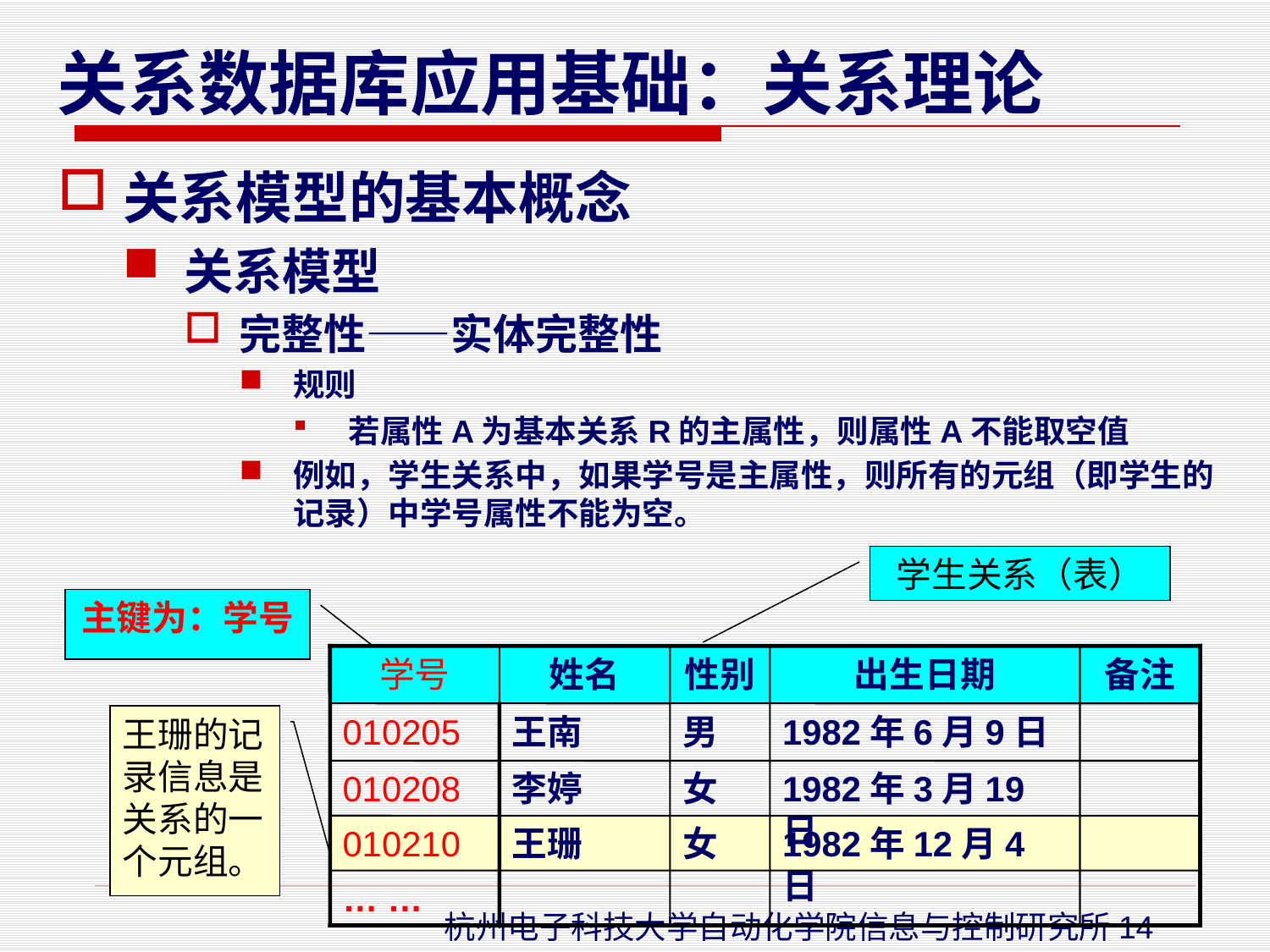

关系模型的基本概念
关系模型
完整性——实体完整性
规则
若属性A为基本关系R的主属性，则属性A不能取空值
例如，学生关系中，如果学号是主属性，则所有的元组（即学生的记录）中学号属性不能为空。
学生关系（表）
主键为：学号
学号

姓名

性别

出生日期

备注

010205

王南

男

1982年6月9日

王珊的记录信息是关系的一个元组。
010208

李婷

女

1982年3月19日

010210

王珊
女
1982年12月4日

… …